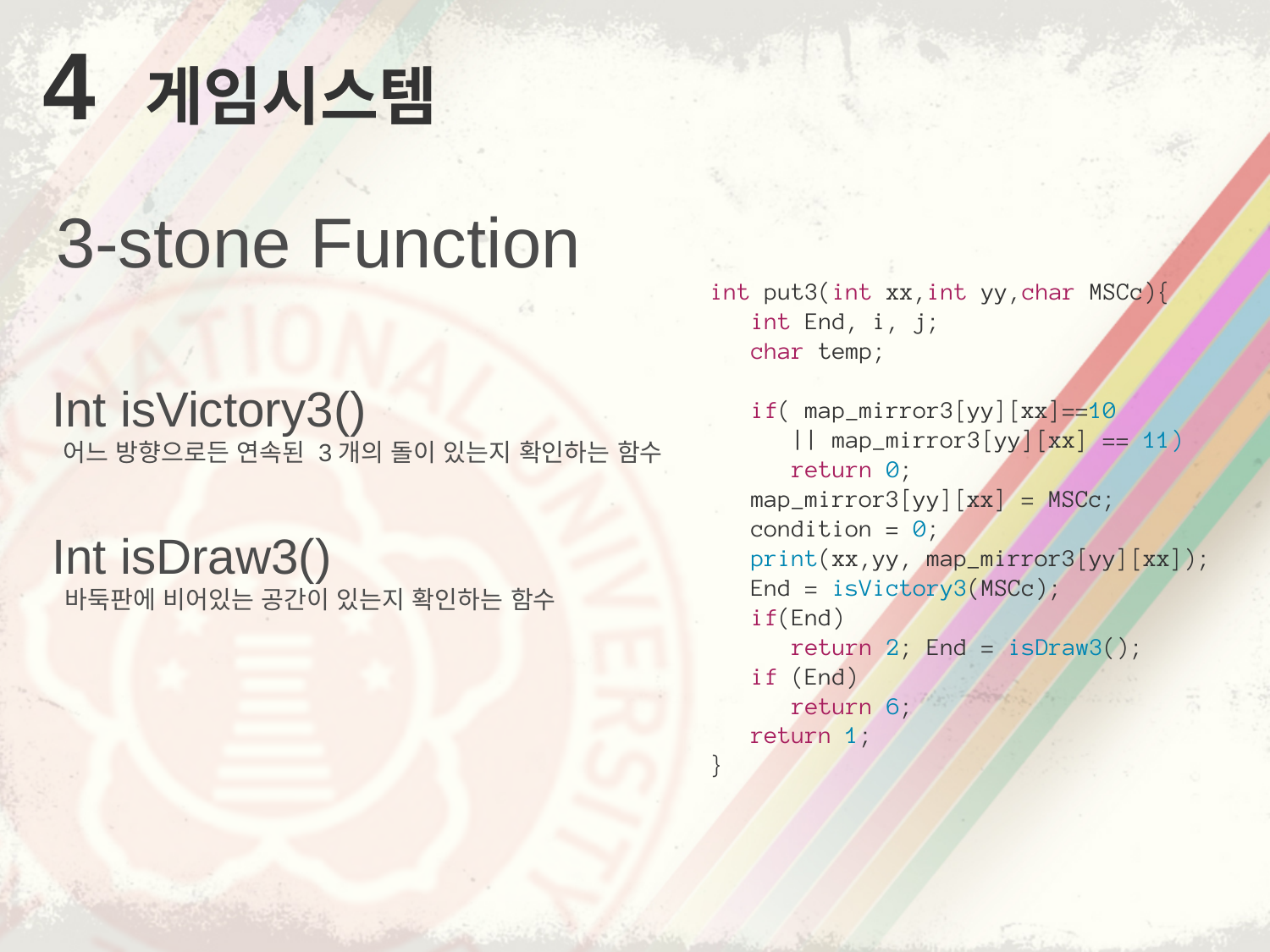

4  게임시스템

3-stone Function

int put3(int xx,int yy,char MSCc){
   int End, i, j;
   char temp;

   if( map_mirror3[yy][xx]==10
      || map_mirror3[yy][xx] == 11)
      return 0;
   map_mirror3[yy][xx] = MSCc;
   condition = 0;
   print(xx,yy, map_mirror3[yy][xx]);
   End = isVictory3(MSCc);
   if(End)
      return 2; End = isDraw3();
   if (End)
      return 6;
   return 1;
}

Int isVictory3()
 어느 방향으로든 연속된 3개의 돌이 있는지 확인하는 함수

Int isDraw3()
 바둑판에 비어있는 공간이 있는지 확인하는 함수